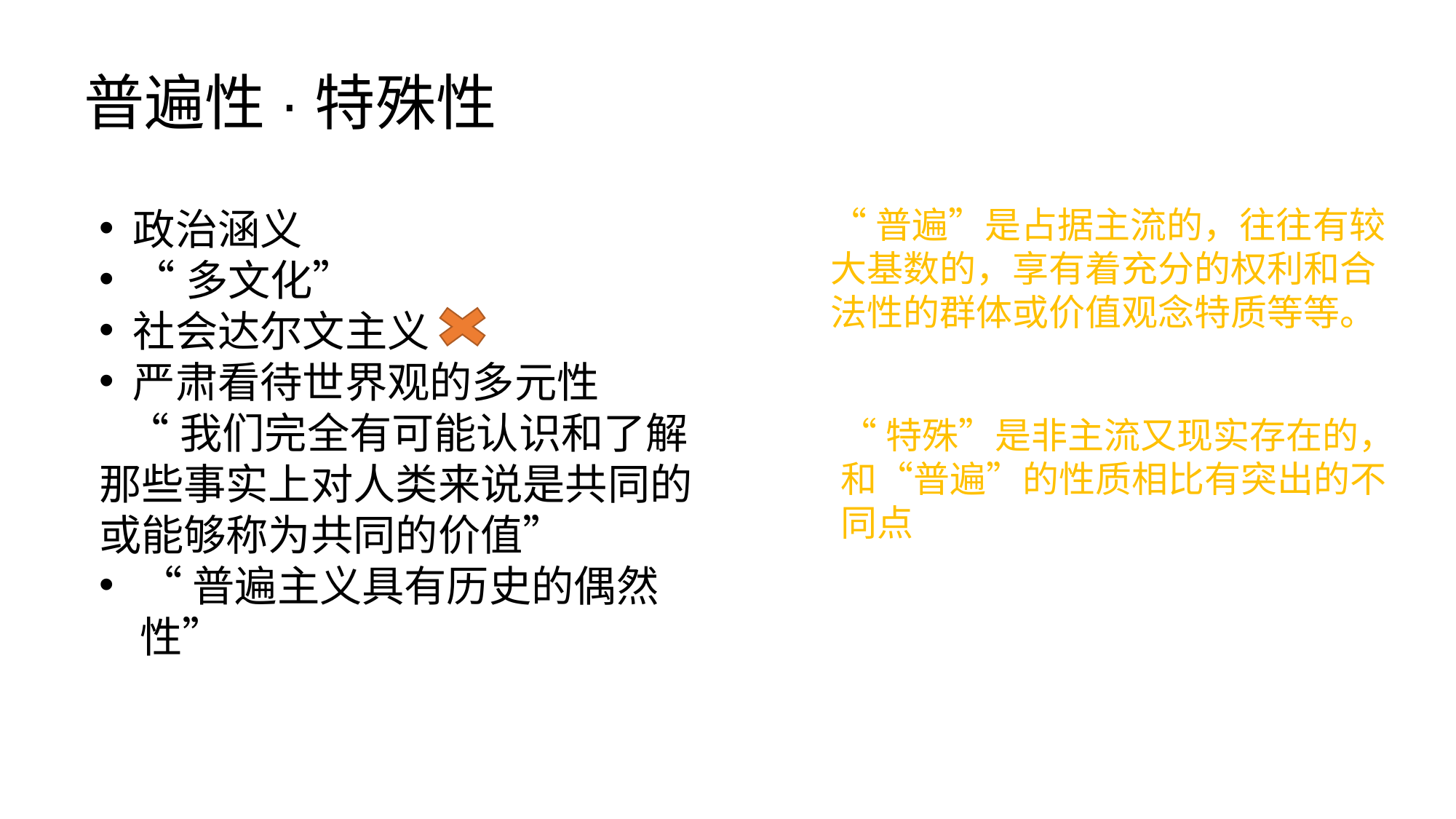

普遍性·特殊性
政治涵义
“多文化”
社会达尔文主义
严肃看待世界观的多元性
   “我们完全有可能认识和了解那些事实上对人类来说是共同的或能够称为共同的价值”
“普遍主义具有历史的偶然性”

“普遍”是占据主流的，往往有较大基数的，享有着充分的权利和合法性的群体或价值观念特质等等。

“特殊”是非主流又现实存在的，和“普遍”的性质相比有突出的不同点